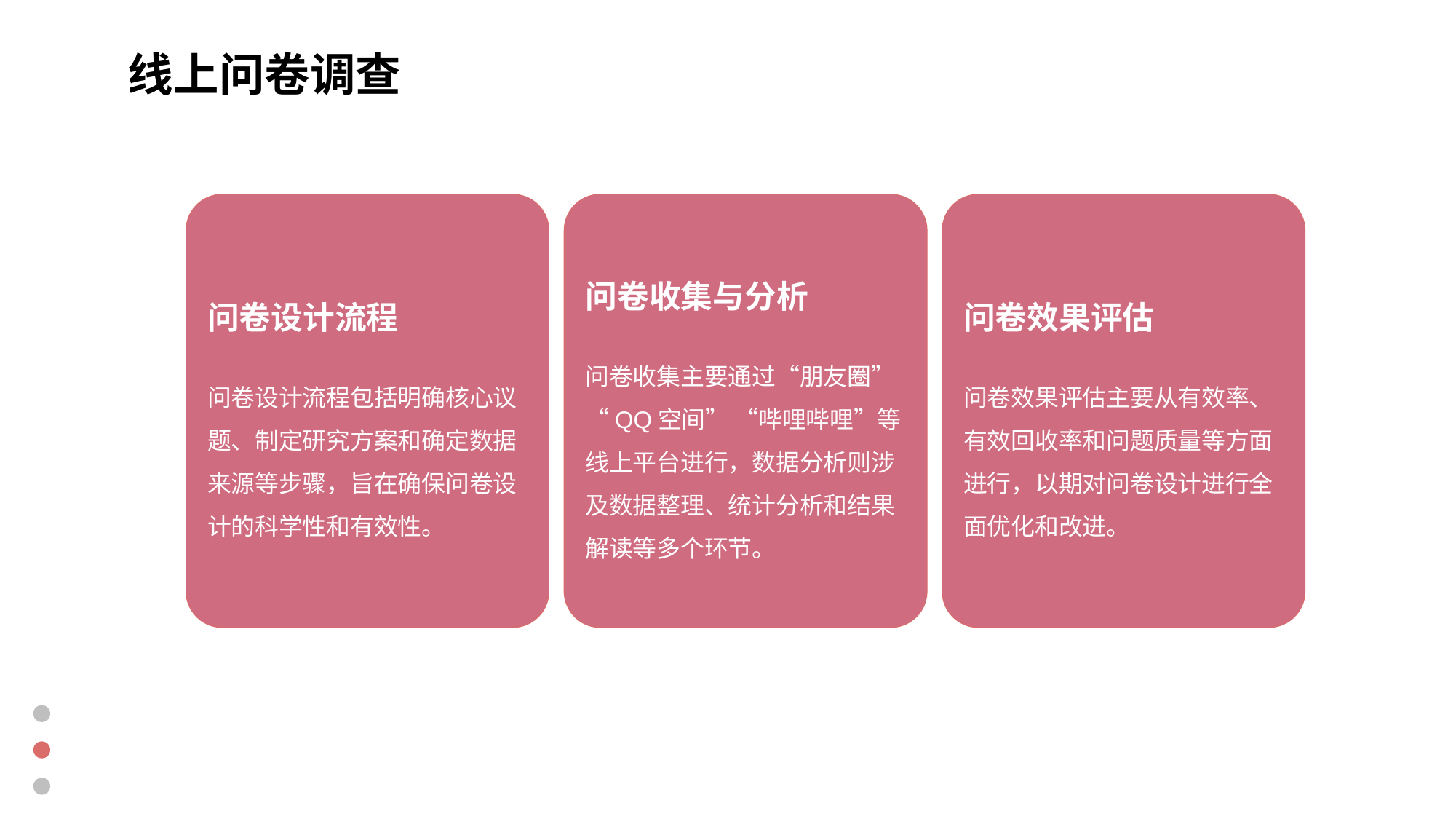

线上问卷调查

问卷设计流程
问卷设计流程包括明确核心议题、制定研究方案和确定数据来源等步骤，旨在确保问卷设计的科学性和有效性。

问卷收集与分析
问卷收集主要通过“朋友圈”“QQ空间” “哔哩哔哩”等线上平台进行，数据分析则涉及数据整理、统计分析和结果解读等多个环节。

问卷效果评估
问卷效果评估主要从有效率、有效回收率和问题质量等方面进行，以期对问卷设计进行全面优化和改进。